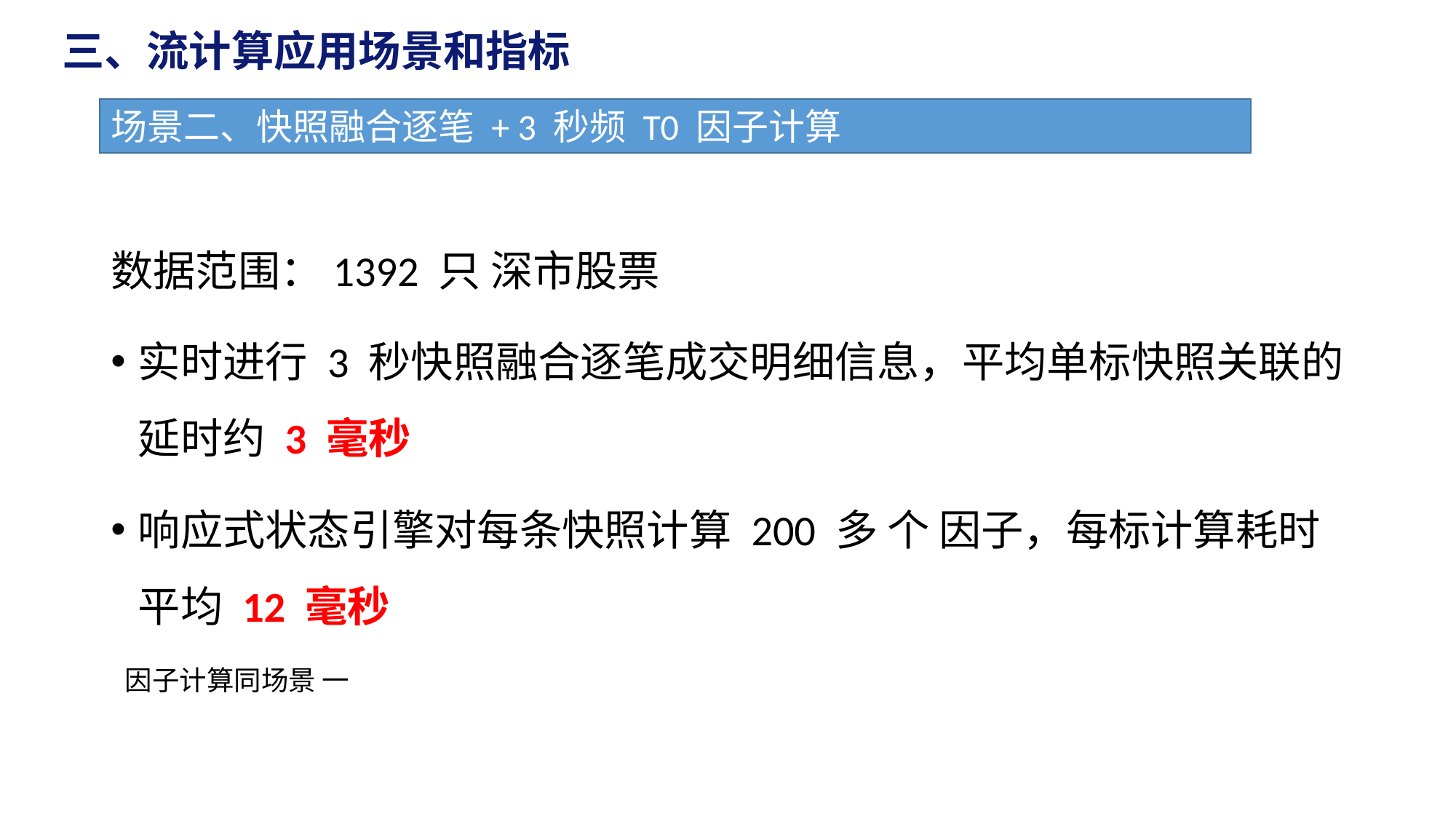

三、流计算应用场景和指标
场景二、快照融合逐笔 + 3 秒频 T0 因子计算
数据范围：1392 只 深市股票
实时进行 3 秒快照融合逐笔成交明细信息，平均单标快照关联的延时约 3 毫秒
响应式状态引擎对每条快照计算 200 多 个 因子，每标计算耗时平均 12 毫秒

因子计算同场景 一